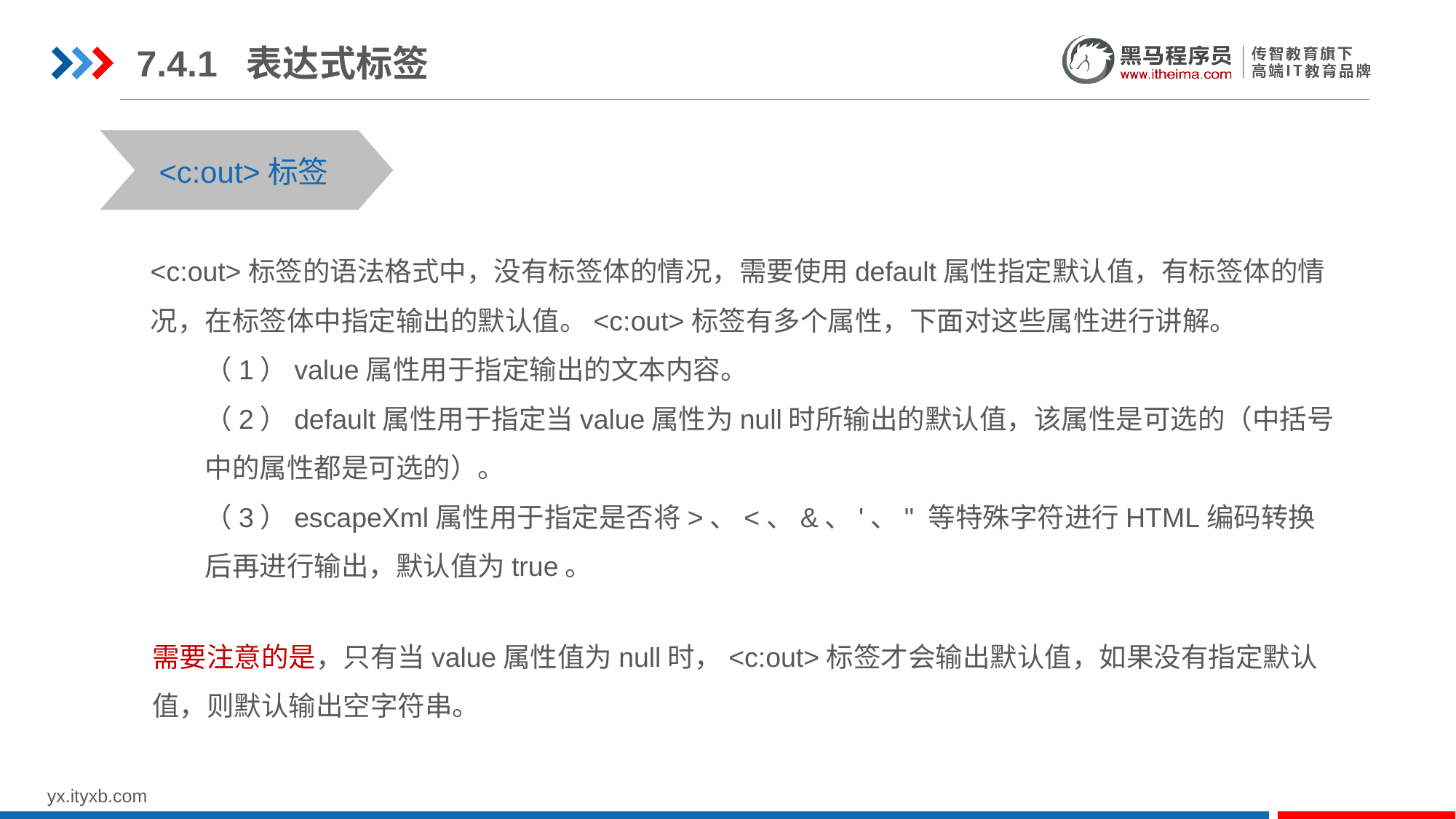

7.4.1  表达式标签

<c:out>标签
<c:out>标签的语法格式中，没有标签体的情况，需要使用default属性指定默认值，有标签体的情况，在标签体中指定输出的默认值。<c:out>标签有多个属性，下面对这些属性进行讲解。
（1）value属性用于指定输出的文本内容。
（2）default属性用于指定当value属性为null时所输出的默认值，该属性是可选的（中括号中的属性都是可选的）。
（3）escapeXml属性用于指定是否将>、<、&、'、" 等特殊字符进行HTML编码转换后再进行输出，默认值为true。

需要注意的是，只有当value属性值为null时，<c:out>标签才会输出默认值，如果没有指定默认值，则默认输出空字符串。